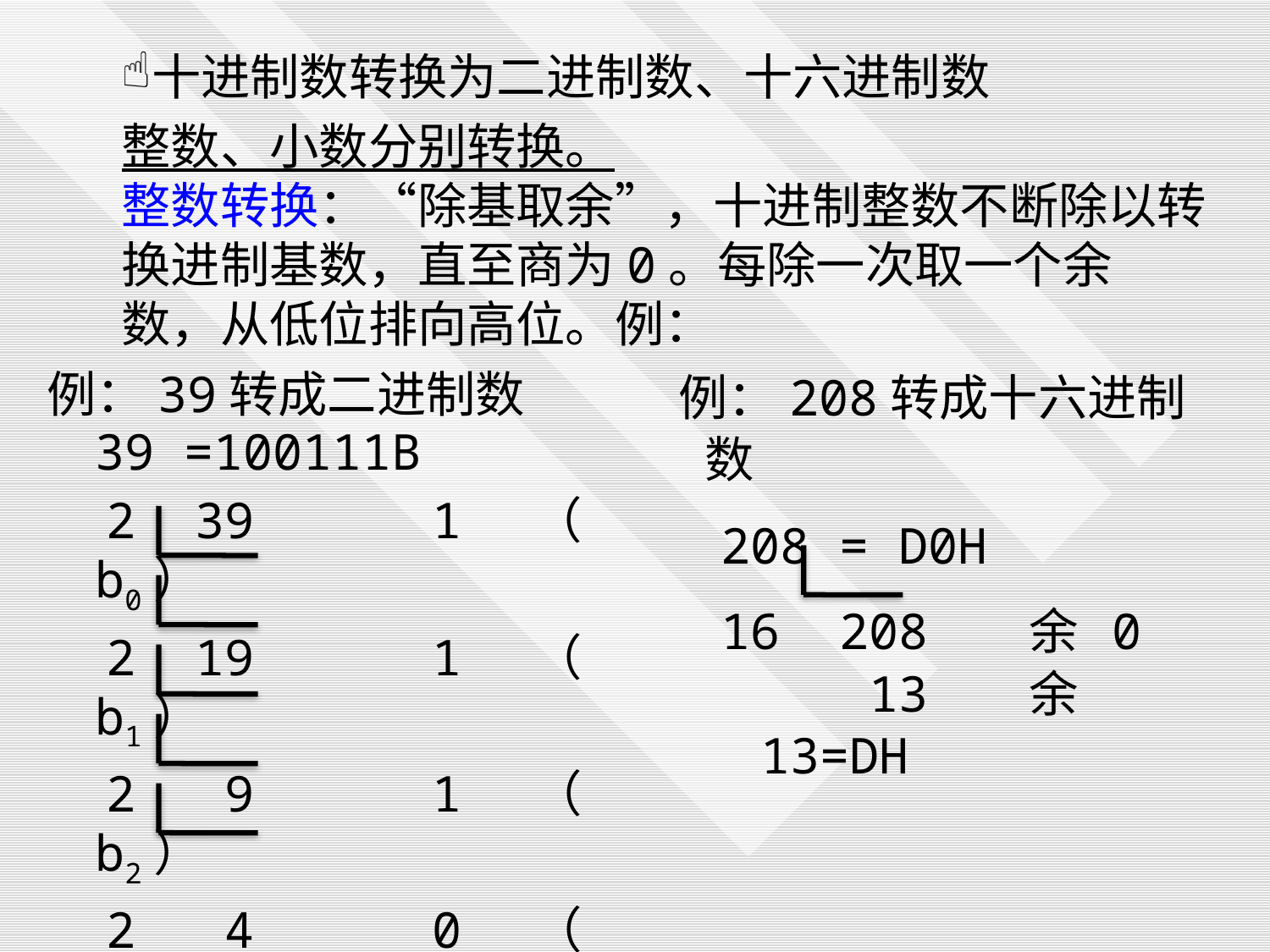

十进制数转换为二进制数、十六进制数
整数、小数分别转换。
整数转换：“除基取余”，十进制整数不断除以转换进制基数，直至商为0。每除一次取一个余数，从低位排向高位。例：
例：39转成二进制数
	39 =100111B
  2  39      1  （ b0）
  2  19      1  （ b1）
  2   9      1  （ b2）
  2   4      0  （ b3）
  2   2      0  （ b4）
      1      1  （ b5）
 例：208转成十六进制数
208 = D0H
16  208   余  0
     13   余 13=DH